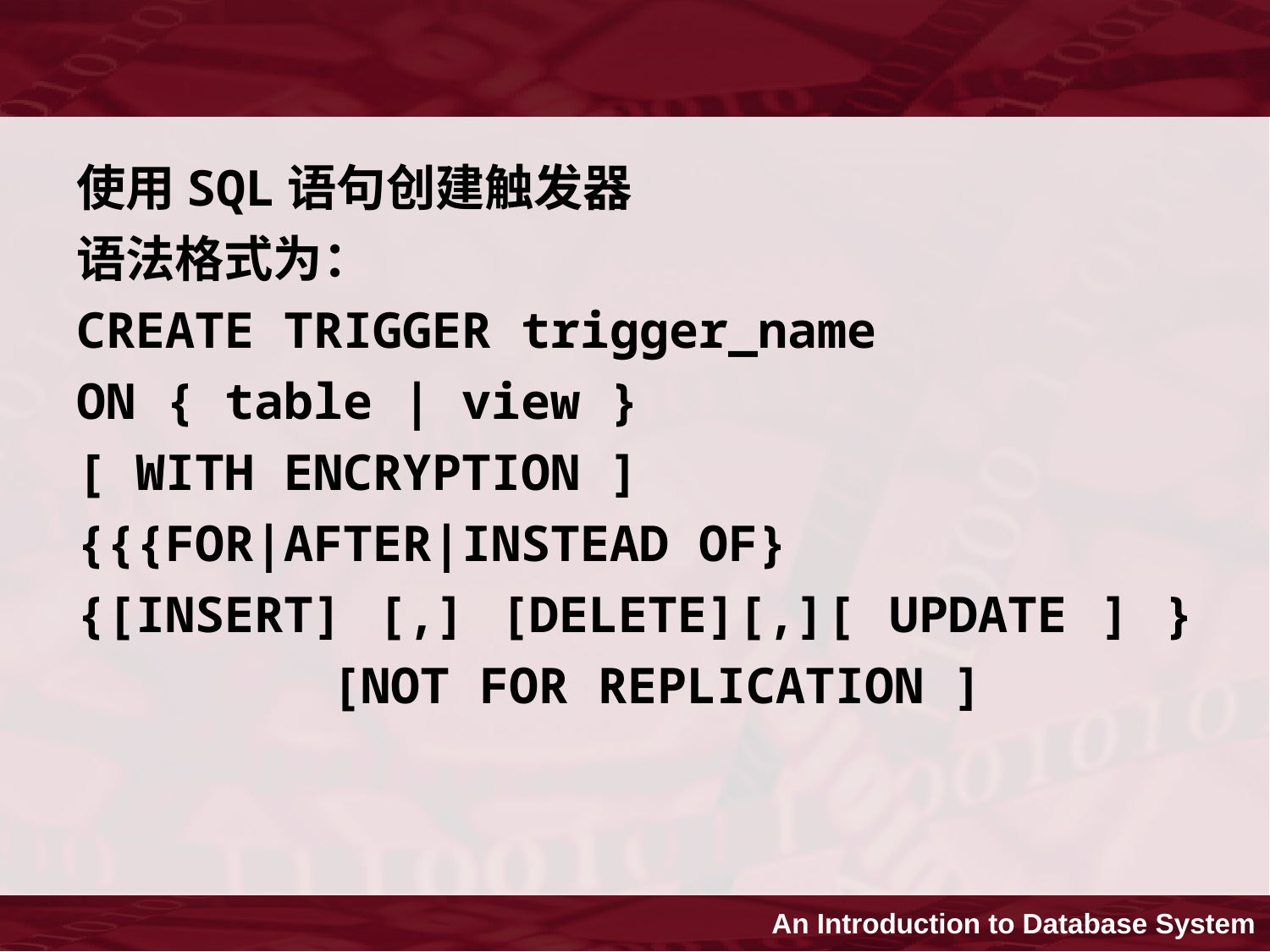

使用SQL语句创建触发器
语法格式为：
CREATE TRIGGER trigger_name
ON { table | view }
[ WITH ENCRYPTION ]
{{{FOR|AFTER|INSTEAD OF}
{[INSERT] [,] [DELETE][,][ UPDATE ] }        [NOT FOR REPLICATION ]